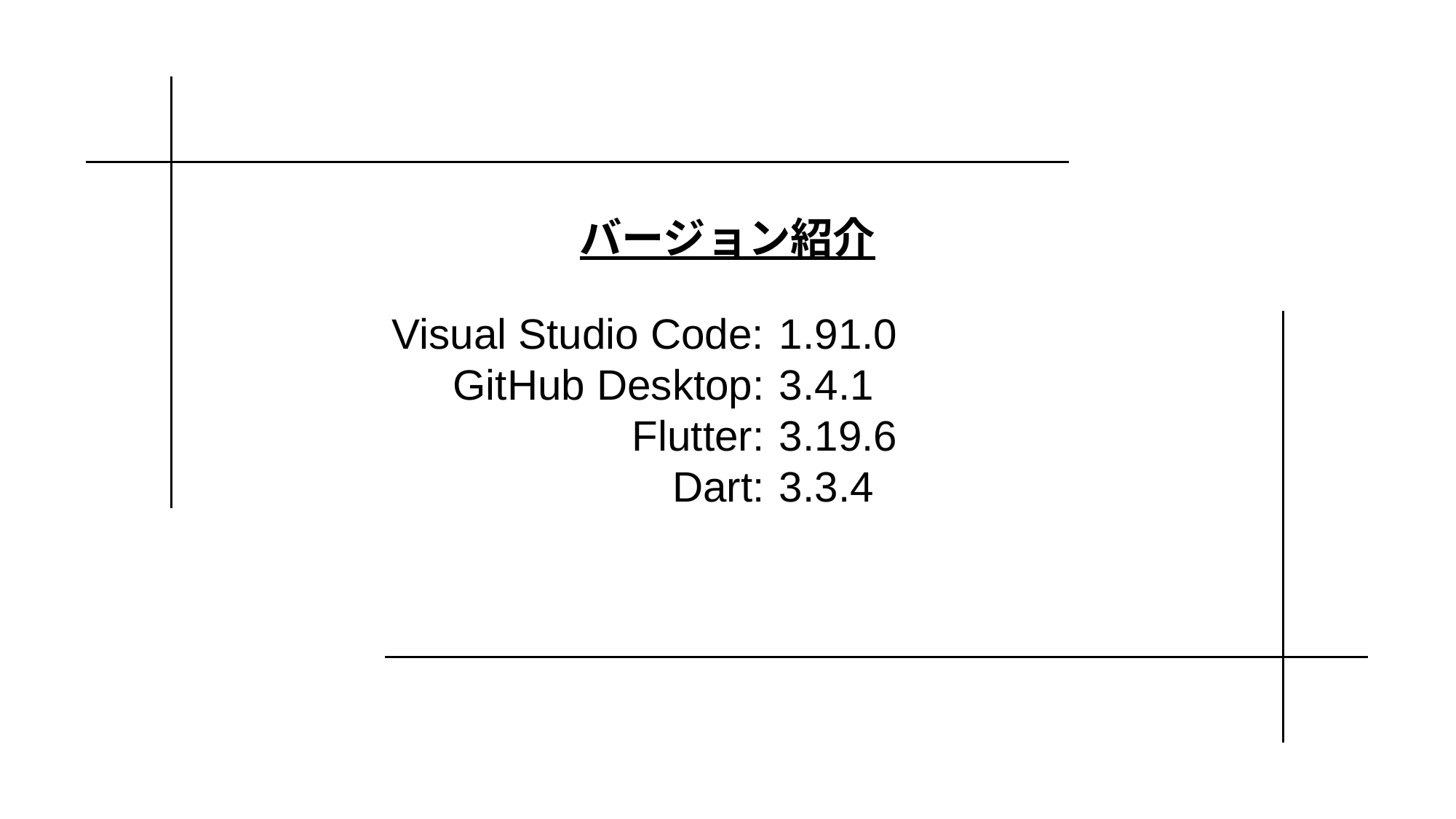

バージョン紹介
Visual Studio Code:
GitHub Desktop:
Flutter:
Dart:
1.91.0
3.4.1
3.19.6
3.3.4